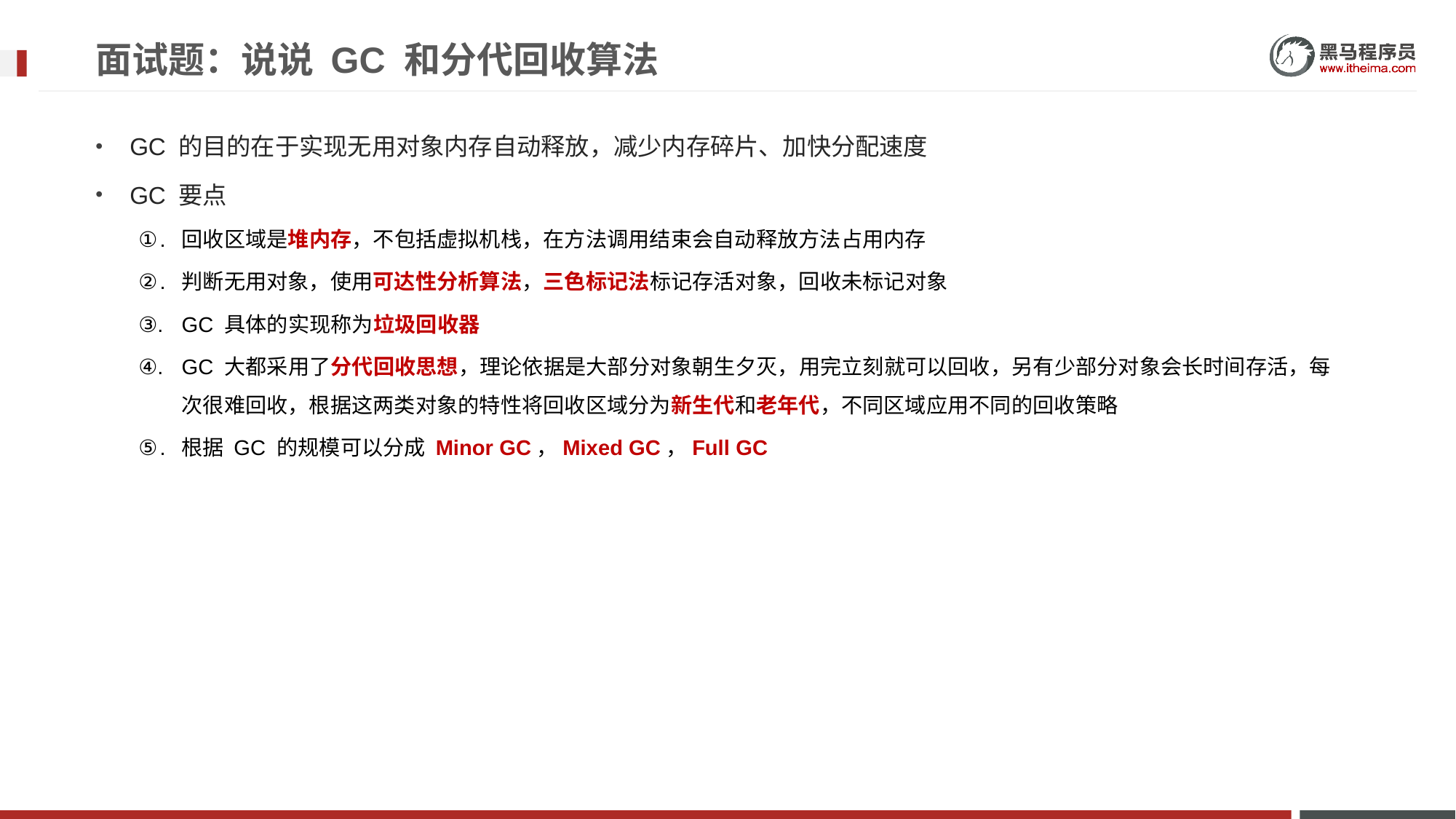

# 面试题：说说 GC 和分代回收算法
GC 的目的在于实现无用对象内存自动释放，减少内存碎片、加快分配速度
GC 要点
回收区域是堆内存，不包括虚拟机栈，在方法调用结束会自动释放方法占用内存
判断无用对象，使用可达性分析算法，三色标记法标记存活对象，回收未标记对象
GC 具体的实现称为垃圾回收器
GC 大都采用了分代回收思想，理论依据是大部分对象朝生夕灭，用完立刻就可以回收，另有少部分对象会长时间存活，每次很难回收，根据这两类对象的特性将回收区域分为新生代和老年代，不同区域应用不同的回收策略
根据 GC 的规模可以分成 Minor GC，Mixed GC，Full GC